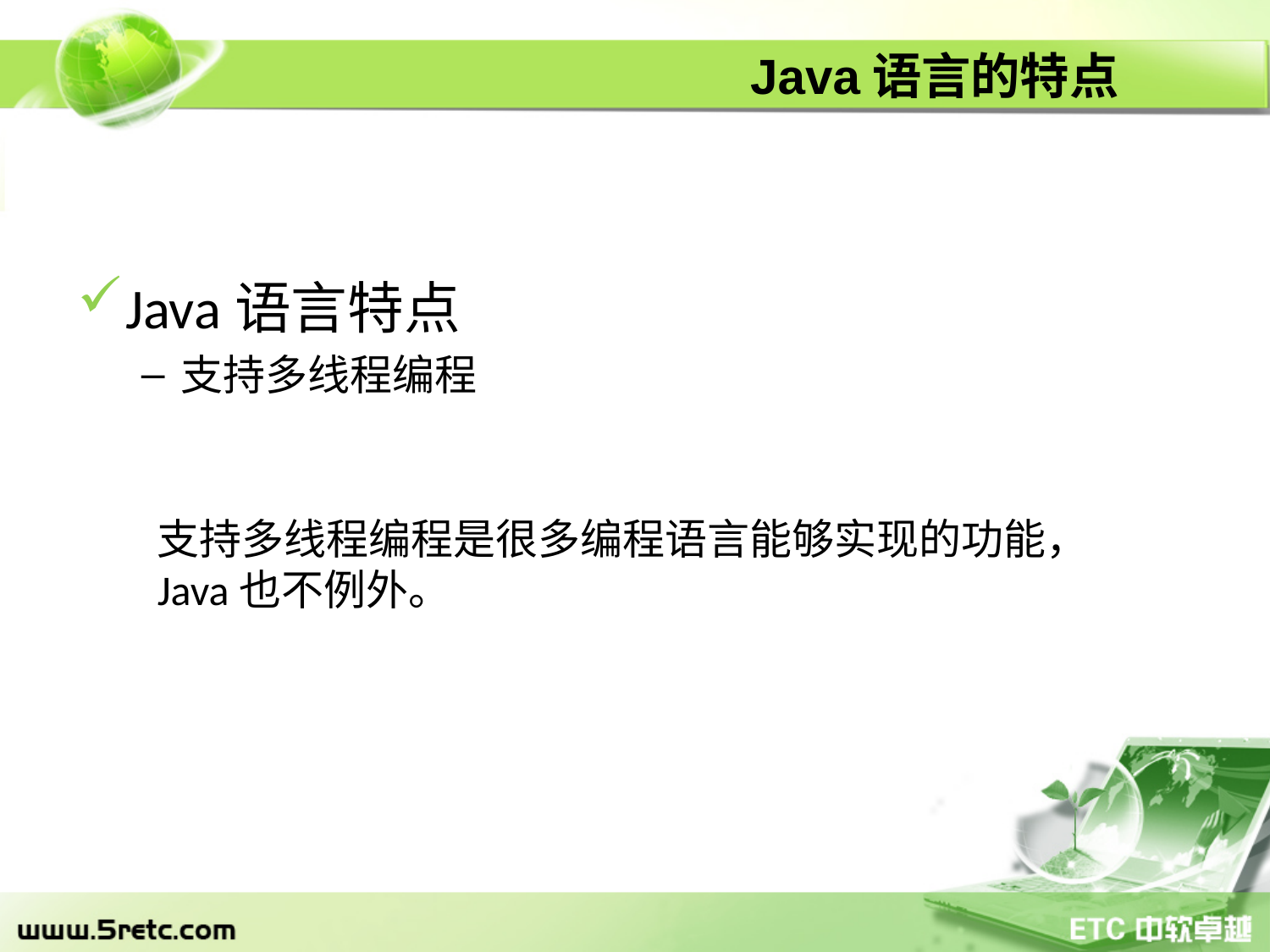

# Java语言的特点
Java语言特点
支持多线程编程

支持多线程编程是很多编程语言能够实现的功能，Java也不例外。